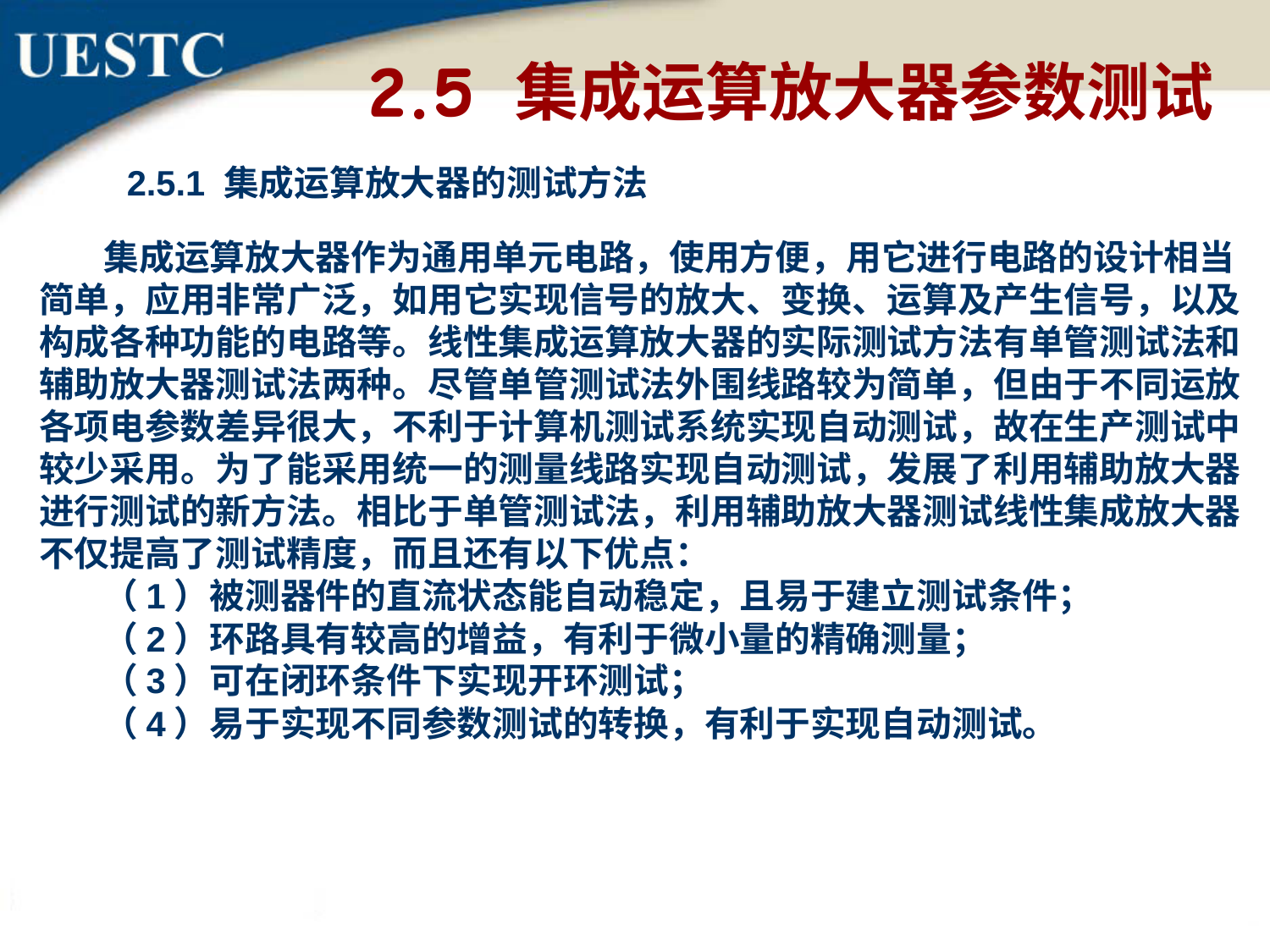

2.5 集成运算放大器参数测试
  2.5.1 集成运算放大器的测试方法
       集成运算放大器作为通用单元电路，使用方便，用它进行电路的设计相当简单，应用非常广泛，如用它实现信号的放大、变换、运算及产生信号，以及构成各种功能的电路等。线性集成运算放大器的实际测试方法有单管测试法和辅助放大器测试法两种。尽管单管测试法外围线路较为简单，但由于不同运放各项电参数差异很大，不利于计算机测试系统实现自动测试，故在生产测试中较少采用。为了能采用统一的测量线路实现自动测试，发展了利用辅助放大器进行测试的新方法。相比于单管测试法，利用辅助放大器测试线性集成放大器不仅提高了测试精度，而且还有以下优点：
（1）被测器件的直流状态能自动稳定，且易于建立测试条件；
（2）环路具有较高的增益，有利于微小量的精确测量；
（3）可在闭环条件下实现开环测试；
（4）易于实现不同参数测试的转换，有利于实现自动测试。